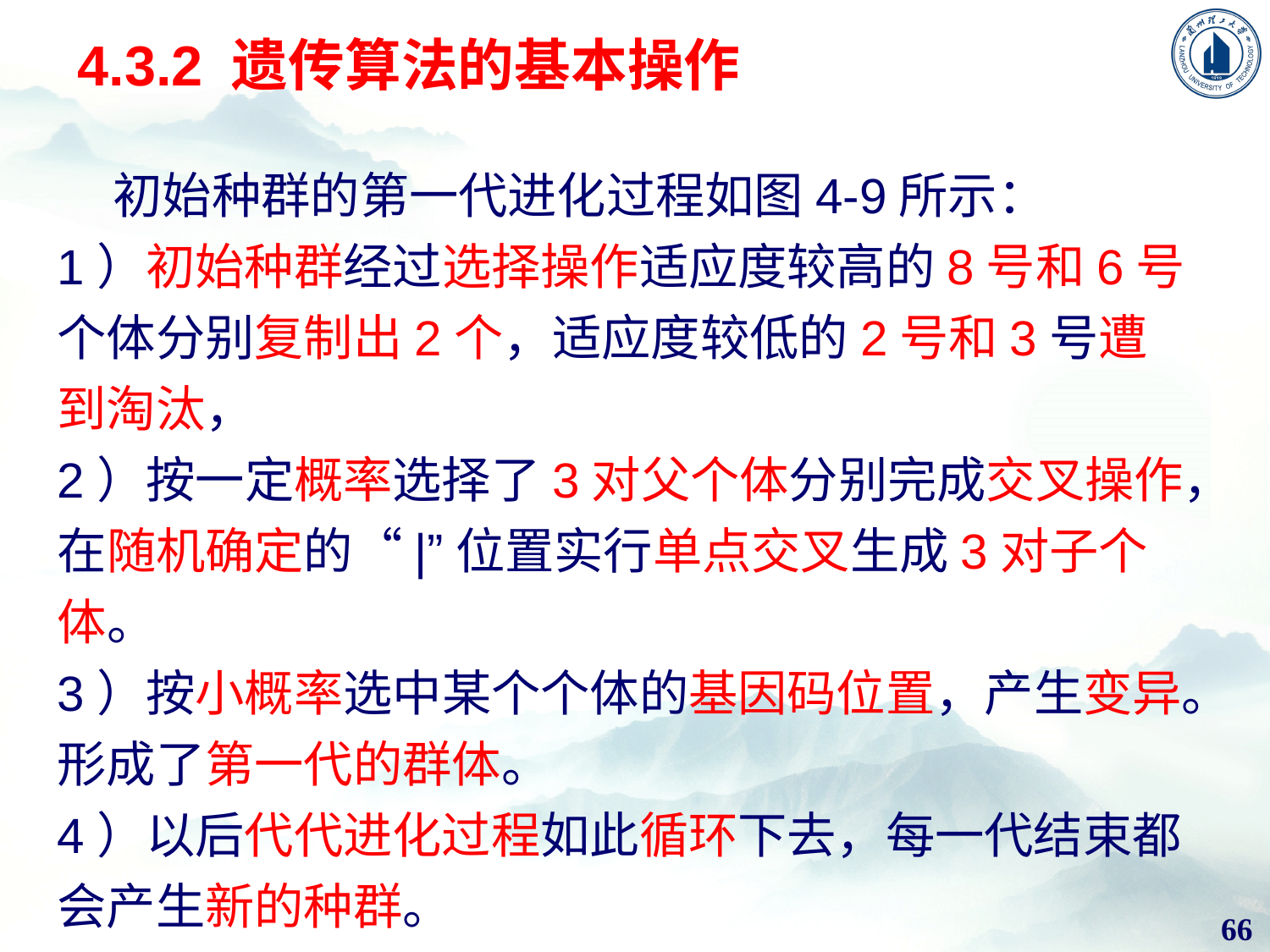

4.3.2 遗传算法的基本操作
    初始种群的第一代进化过程如图4-9所示：
1）初始种群经过选择操作适应度较高的8号和6号个体分别复制出2个，适应度较低的2号和3号遭到淘汰，
2）按一定概率选择了3对父个体分别完成交叉操作，在随机确定的“|”位置实行单点交叉生成3对子个体。
3）按小概率选中某个个体的基因码位置，产生变异。
形成了第一代的群体。
4）以后代代进化过程如此循环下去，每一代结束都会产生新的种群。
66